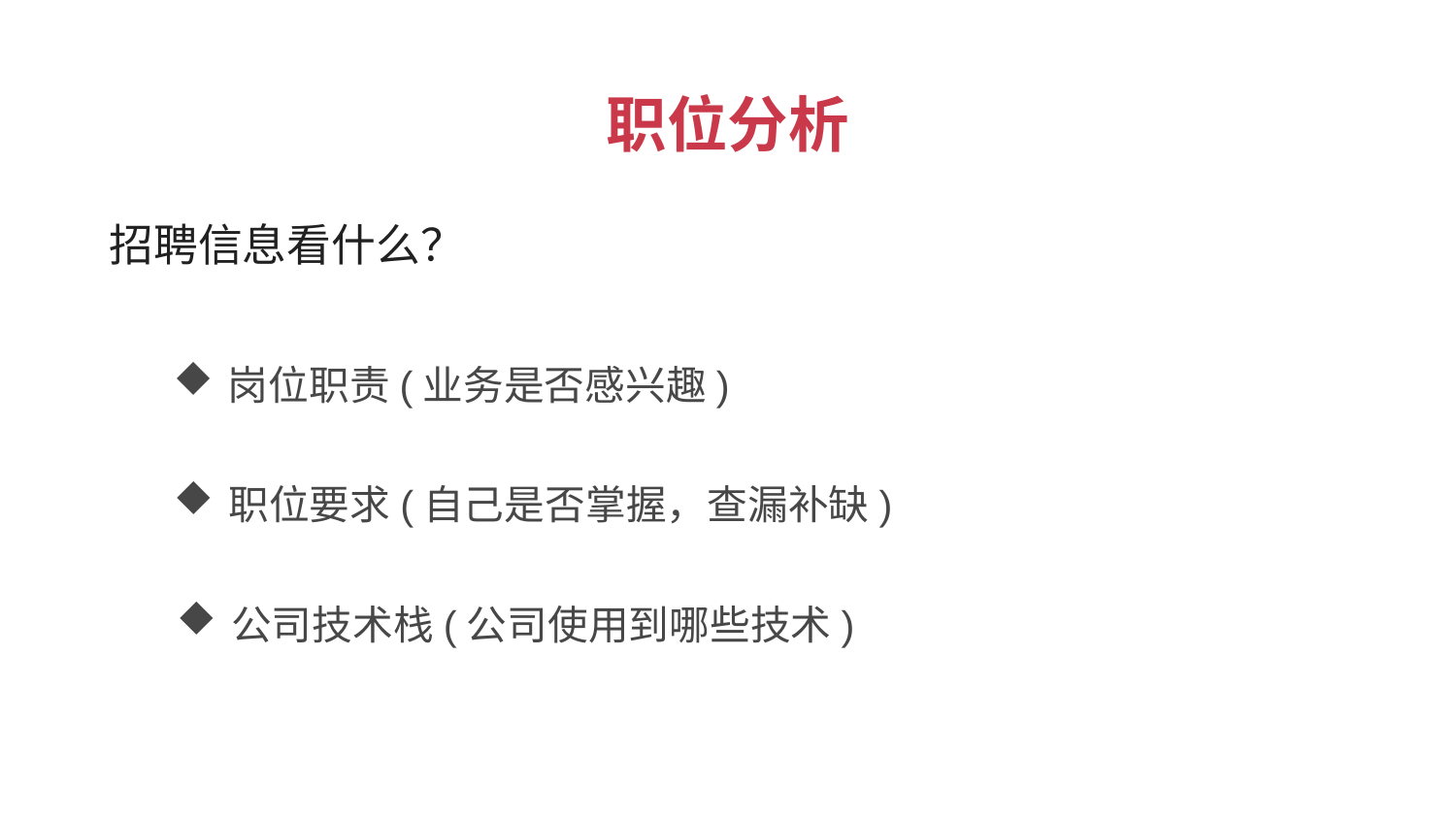

职位分析
 招聘信息看什么？
岗位职责(业务是否感兴趣)
职位要求(自己是否掌握，查漏补缺)
公司技术栈(公司使用到哪些技术)